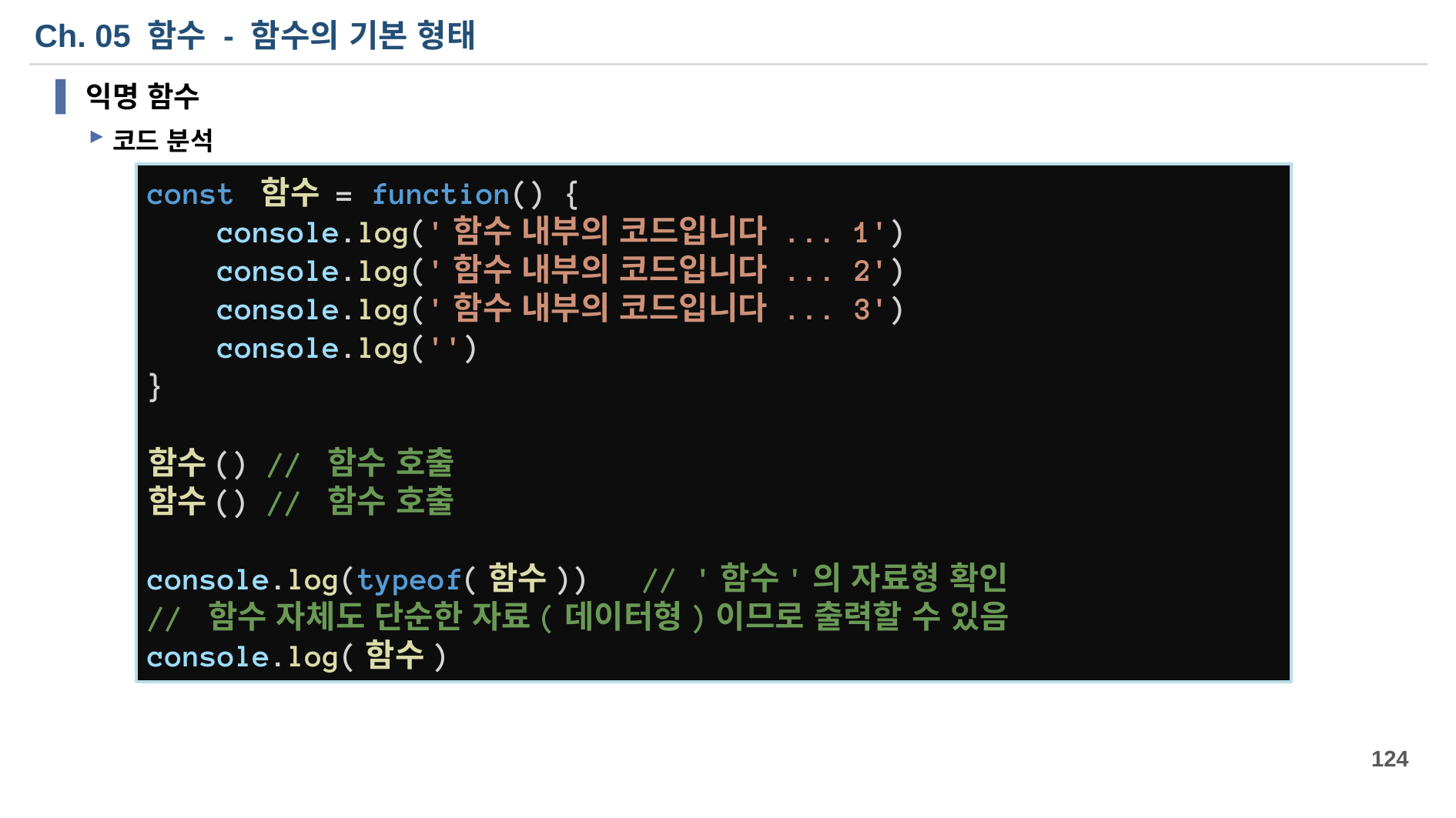

# Ch. 05 함수 - 함수의 기본 형태
익명 함수
코드 분석

함수 이름이 없음(익명 함수, anonymous function)

const 함수 = function() {
    console.log('함수 내부의 코드입니다 ... 1')
    console.log('함수 내부의 코드입니다 ... 2')
    console.log('함수 내부의 코드입니다 ... 3')
    console.log('')
}
함수() // 함수 호출
함수() // 함수 호출
console.log(typeof(함수))   // '함수'의 자료형 확인
// 함수 자체도 단순한 자료(데이터형)이므로 출력할 수 있음
console.log(함수)
124